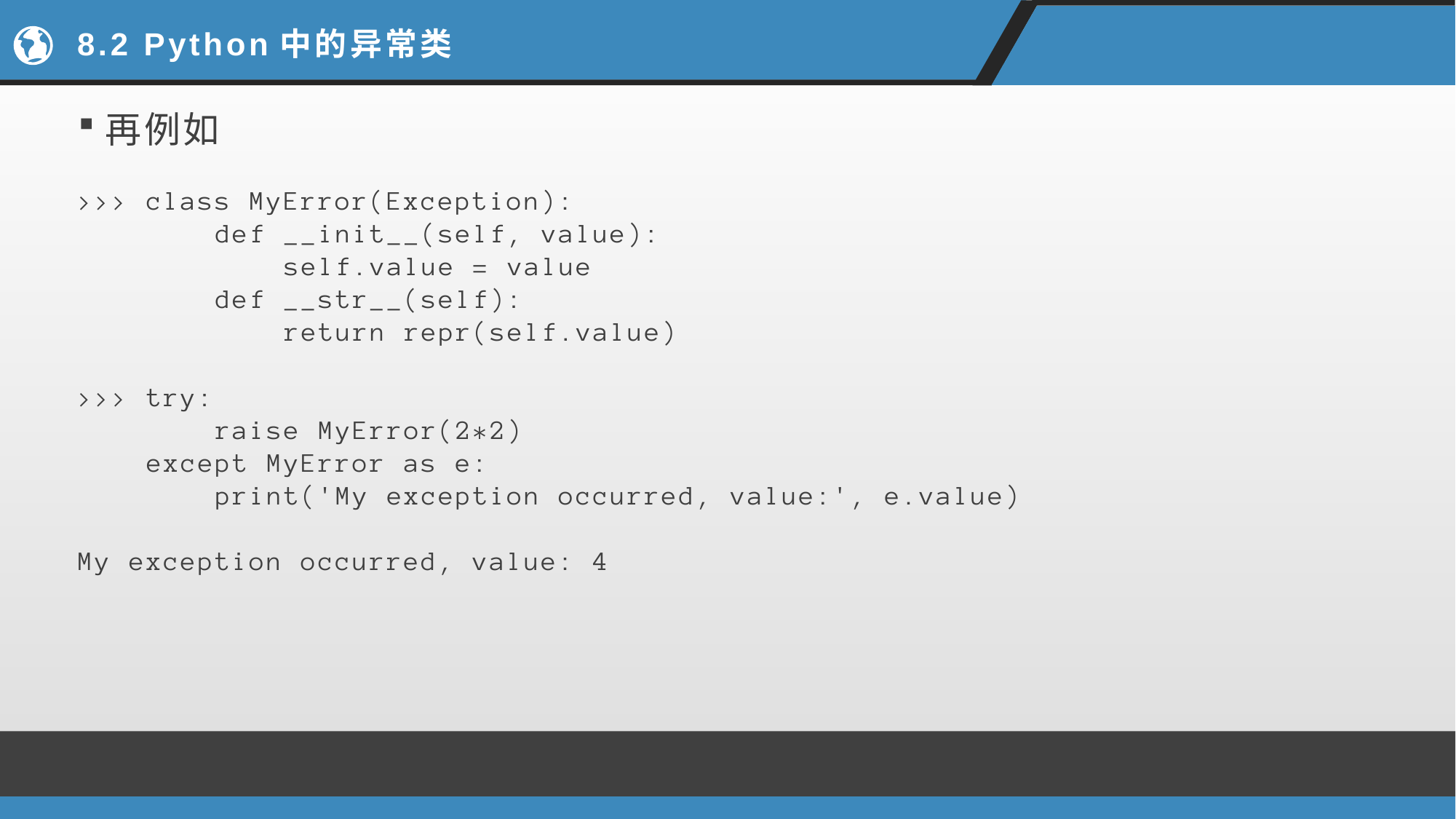

# 8.2 Python中的异常类

再例如

>>> class MyError(Exception):
        def __init__(self, value):
            self.value = value
        def __str__(self):
            return repr(self.value)

>>> try:
        raise MyError(2*2)
    except MyError as e:
        print('My exception occurred, value:', e.value)

My exception occurred, value: 4